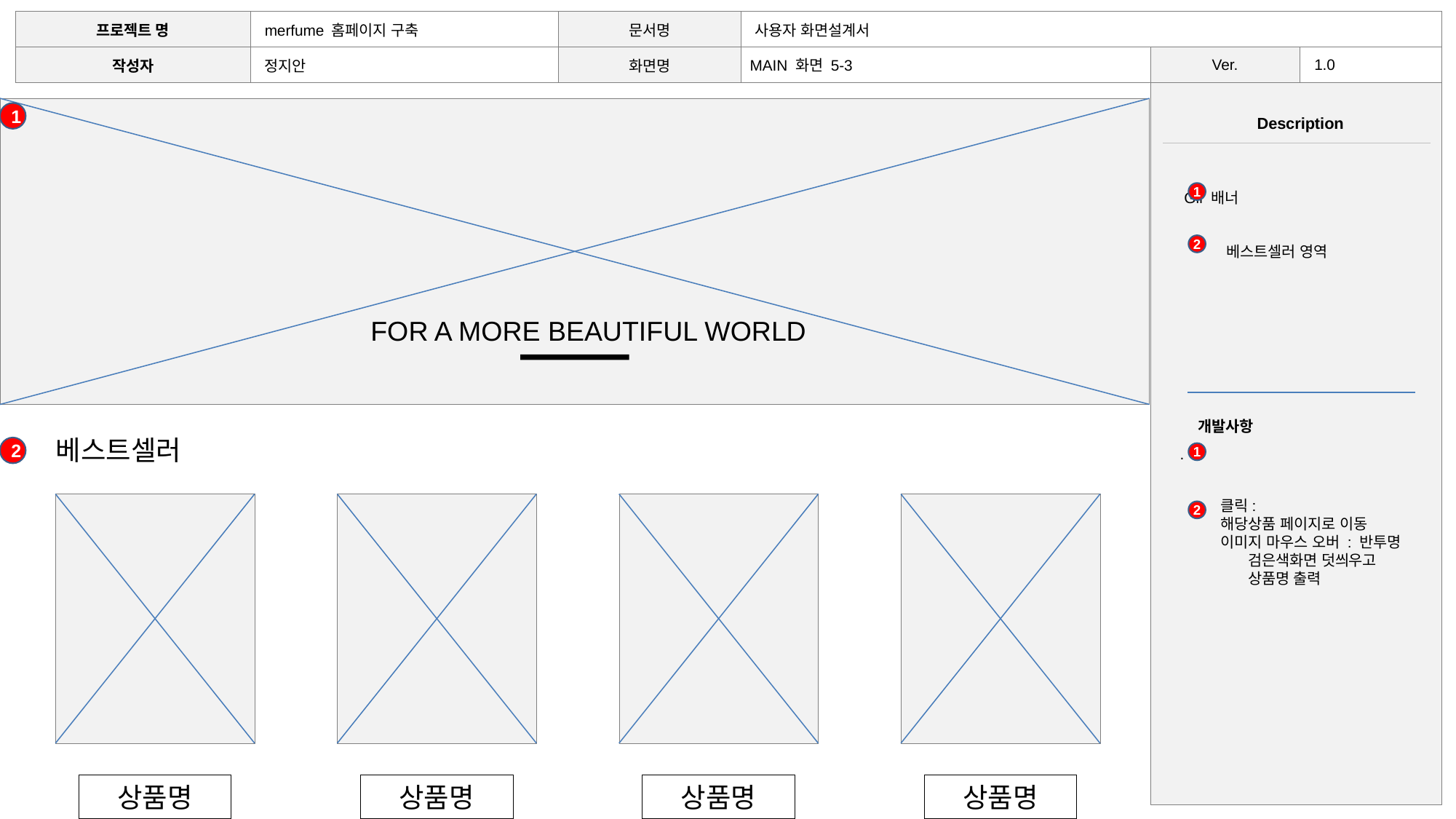

MAIN 화면 5-3

1
1
Gif 배너
2
베스트셀러 영역
FOR A MORE BEAUTIFUL WORLD

개발사항
베스트셀러
2
.
1
클릭:
해당상품 페이지로 이동
이미지 마우스 오버 : 반투명 검은색화면 덧씌우고 상품명 출력

2

상품명
상품명
상품명
상품명